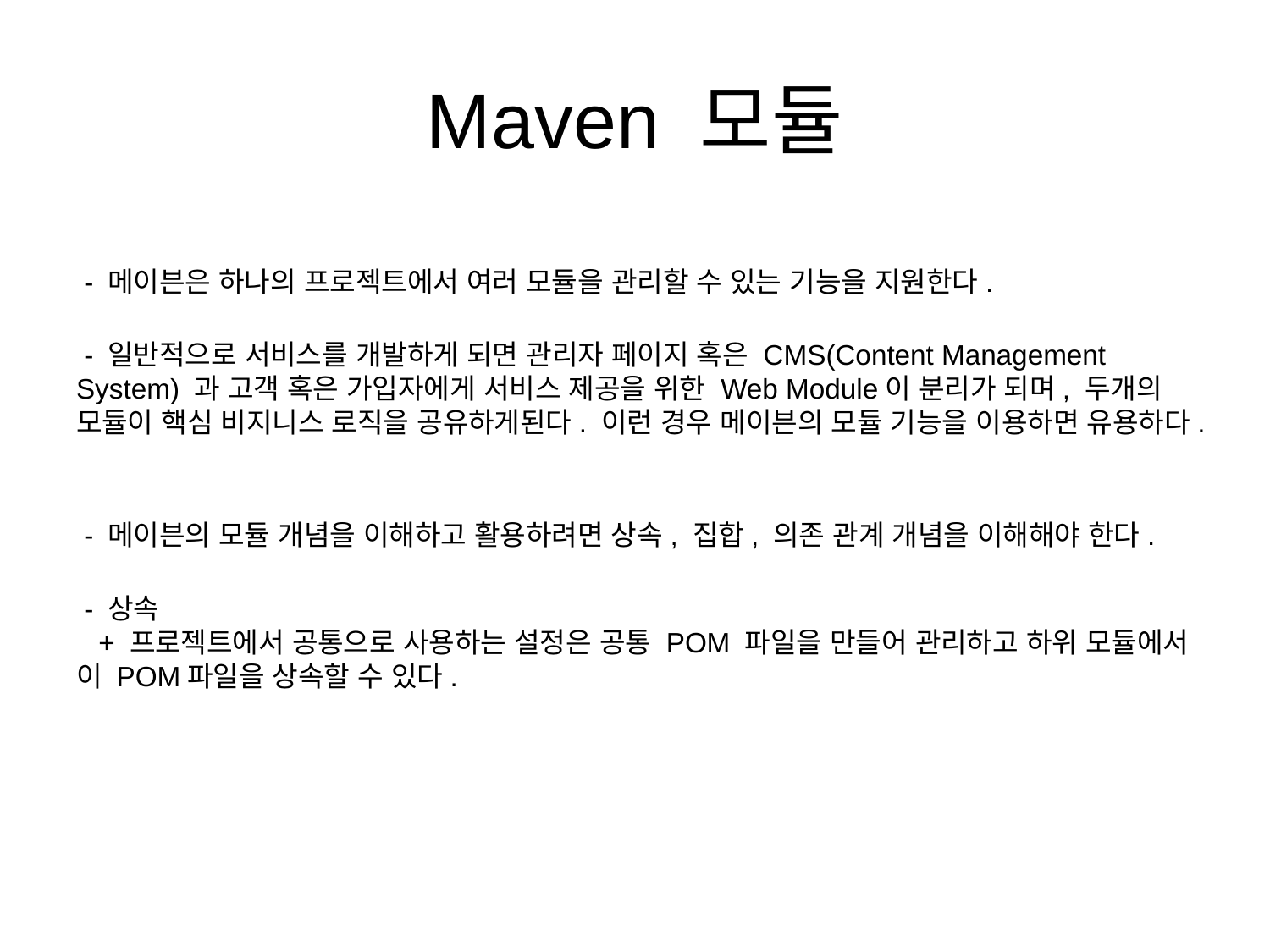

# Maven 모듈
 - 메이븐은 하나의 프로젝트에서 여러 모듈을 관리할 수 있는 기능을 지원한다.
 - 일반적으로 서비스를 개발하게 되면 관리자 페이지 혹은 CMS(Content Management System) 과 고객 혹은 가입자에게 서비스 제공을 위한 Web Module이 분리가 되며, 두개의 모듈이 핵심 비지니스 로직을 공유하게된다. 이런 경우 메이븐의 모듈 기능을 이용하면 유용하다.

 - 메이븐의 모듈 개념을 이해하고 활용하려면 상속, 집합, 의존 관계 개념을 이해해야 한다.
 - 상속
  + 프로젝트에서 공통으로 사용하는 설정은 공통 POM 파일을 만들어 관리하고 하위 모듈에서 이 POM파일을 상속할 수 있다.